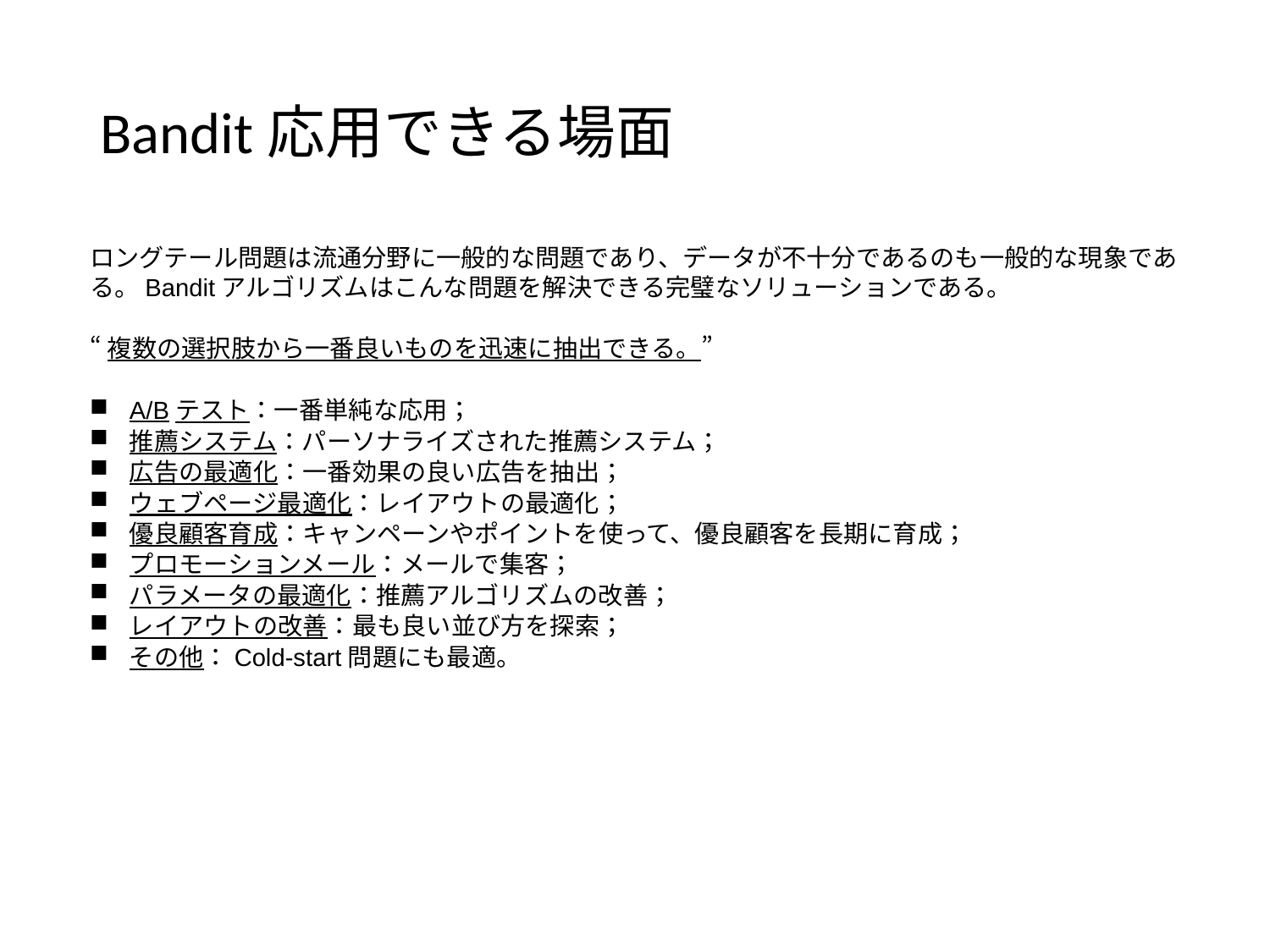

# Bandit応用できる場面
ロングテール問題は流通分野に一般的な問題であり、データが不十分であるのも一般的な現象である。Banditアルゴリズムはこんな問題を解決できる完璧なソリューションである。

“複数の選択肢から一番良いものを迅速に抽出できる。”

A/Bテスト：一番単純な応用；
推薦システム：パーソナライズされた推薦システム；
広告の最適化：一番効果の良い広告を抽出；
ウェブページ最適化：レイアウトの最適化；
優良顧客育成：キャンペーンやポイントを使って、優良顧客を長期に育成；
プロモーションメール：メールで集客；
パラメータの最適化：推薦アルゴリズムの改善；
レイアウトの改善：最も良い並び方を探索；
その他：Cold-start問題にも最適。